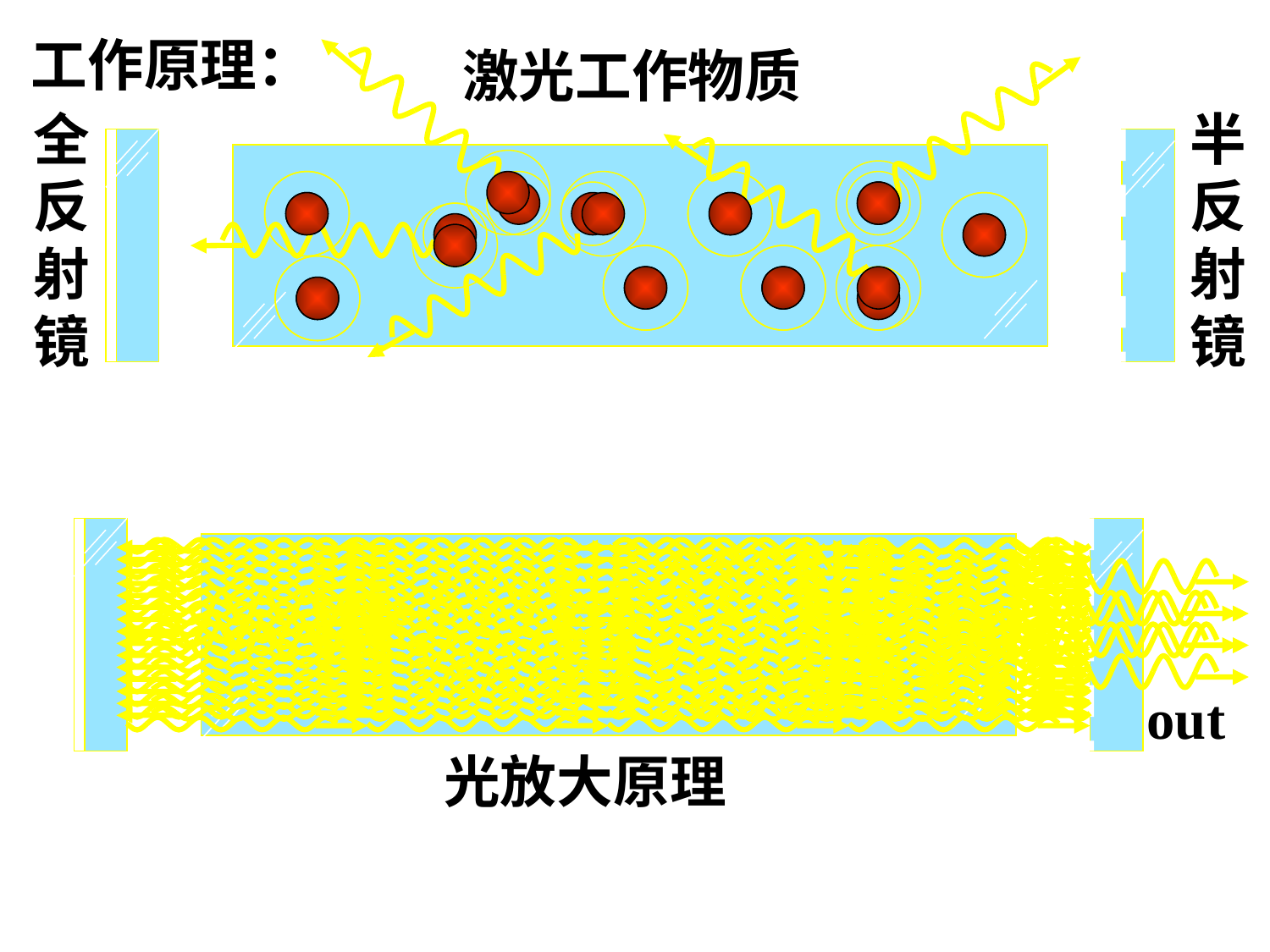

工作原理：
激光工作物质
全
反
射
镜

半
反
射
镜

out
光放大原理